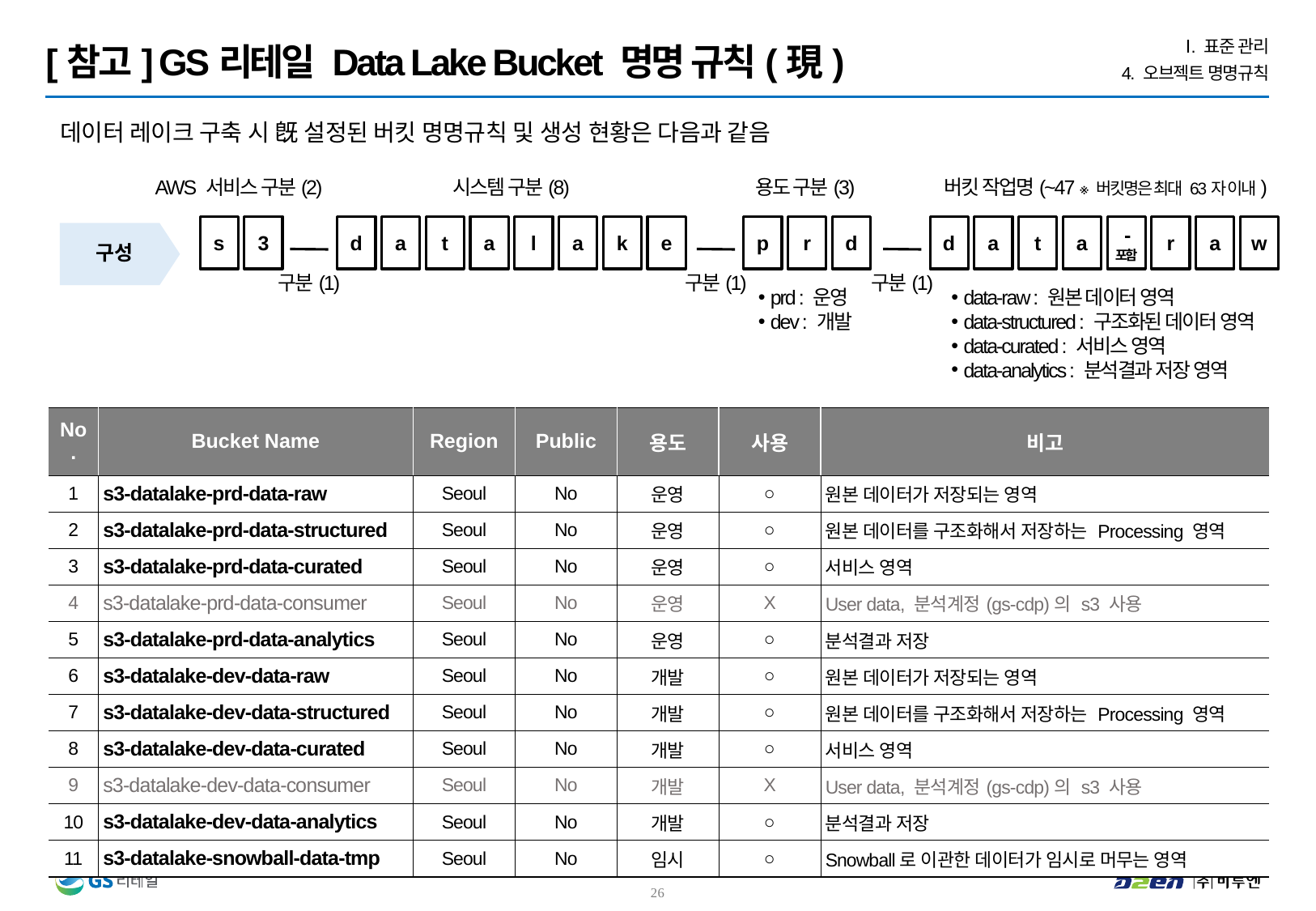

Ⅰ. 표준 관리
4. 오브젝트 명명규칙
[참고] GS리테일 Data Lake Bucket 명명 규칙(現)
데이터 레이크 구축 시 旣 설정된 버킷 명명규칙 및 생성 현황은 다음과 같음
AWS 서비스 구분(2)
시스템 구분(8)
용도 구분(3)
버킷 작업명(~47 ※ 버킷명은 최대 63자 이내)
s
3
d
a
t
a
l
a
k
e
p
r
d
d
a
t
a
- 포함
r
a
w
구성
구분(1)
구분(1)
구분(1)
prd : 운영
dev : 개발
data-raw : 원본 데이터 영역
data-structured : 구조화된 데이터 영역
data-curated : 서비스 영역
data-analytics : 분석결과 저장 영역
| No. | Bucket Name | Region | Public | 용도 | 사용 | 비고 |
| --- | --- | --- | --- | --- | --- | --- |
| 1 | s3-datalake-prd-data-raw | Seoul | No | 운영 | ○ | 원본 데이터가 저장되는 영역 |
| 2 | s3-datalake-prd-data-structured | Seoul | No | 운영 | ○ | 원본 데이터를 구조화해서 저장하는 Processing 영역 |
| 3 | s3-datalake-prd-data-curated | Seoul | No | 운영 | ○ | 서비스 영역 |
| 4 | s3-datalake-prd-data-consumer | Seoul | No | 운영 | X | User data, 분석계정(gs-cdp)의 s3 사용 |
| 5 | s3-datalake-prd-data-analytics | Seoul | No | 운영 | ○ | 분석결과 저장 |
| 6 | s3-datalake-dev-data-raw | Seoul | No | 개발 | ○ | 원본 데이터가 저장되는 영역 |
| 7 | s3-datalake-dev-data-structured | Seoul | No | 개발 | ○ | 원본 데이터를 구조화해서 저장하는 Processing 영역 |
| 8 | s3-datalake-dev-data-curated | Seoul | No | 개발 | ○ | 서비스 영역 |
| 9 | s3-datalake-dev-data-consumer | Seoul | No | 개발 | X | User data, 분석계정(gs-cdp)의 s3 사용 |
| 10 | s3-datalake-dev-data-analytics | Seoul | No | 개발 | ○ | 분석결과 저장 |
| 11 | s3-datalake-snowball-data-tmp | Seoul | No | 임시 | ○ | Snowball로 이관한 데이터가 임시로 머무는 영역 |
26